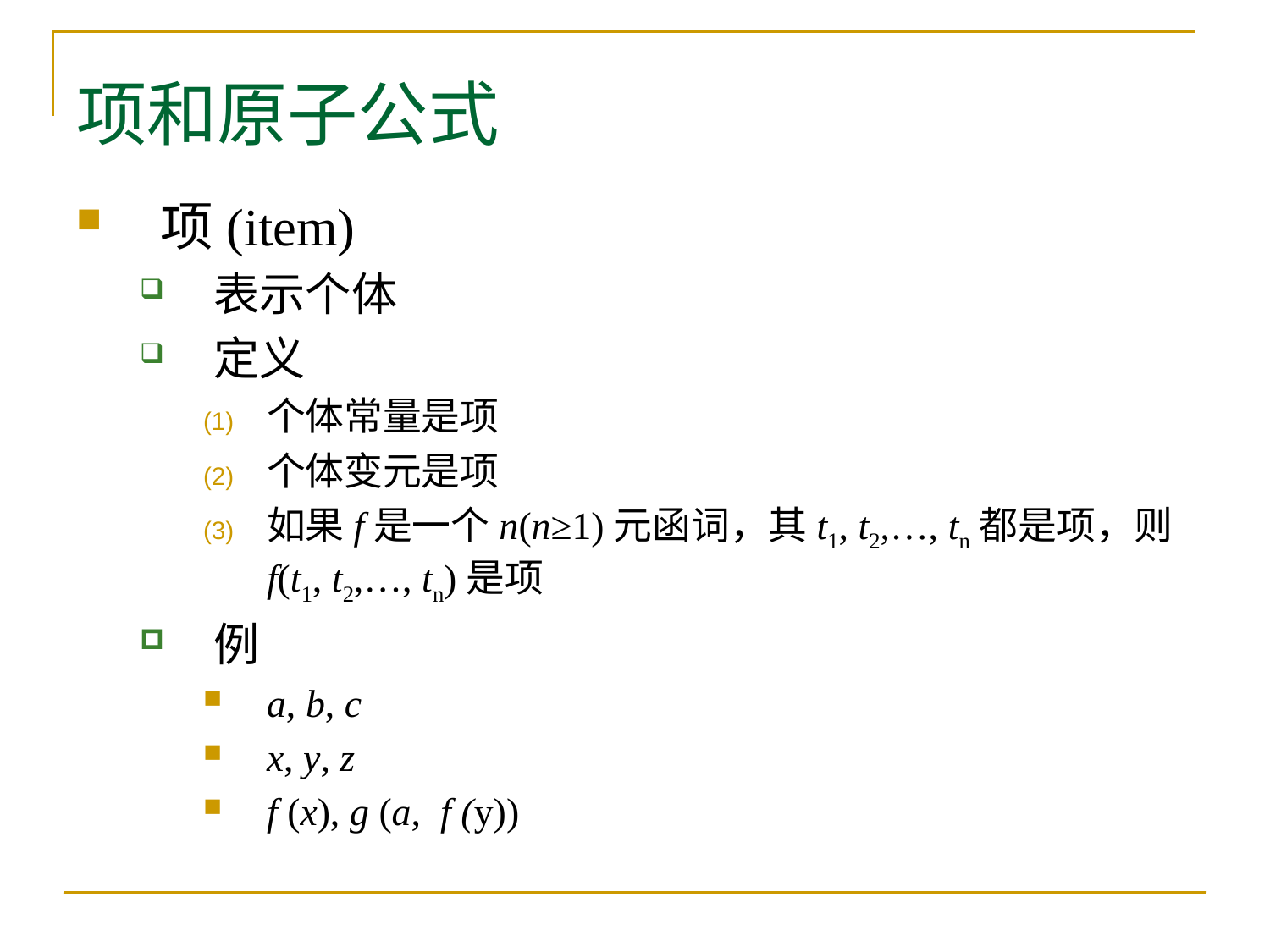

# 项和原子公式
项(item)
表示个体
定义
个体常量是项
个体变元是项
如果f是一个n(n≥1)元函词，其t1, t2,…, tn都是项，则f(t1, t2,…, tn)是项
例
a, b, c
x, y, z
f (x), g (a,  f (y))